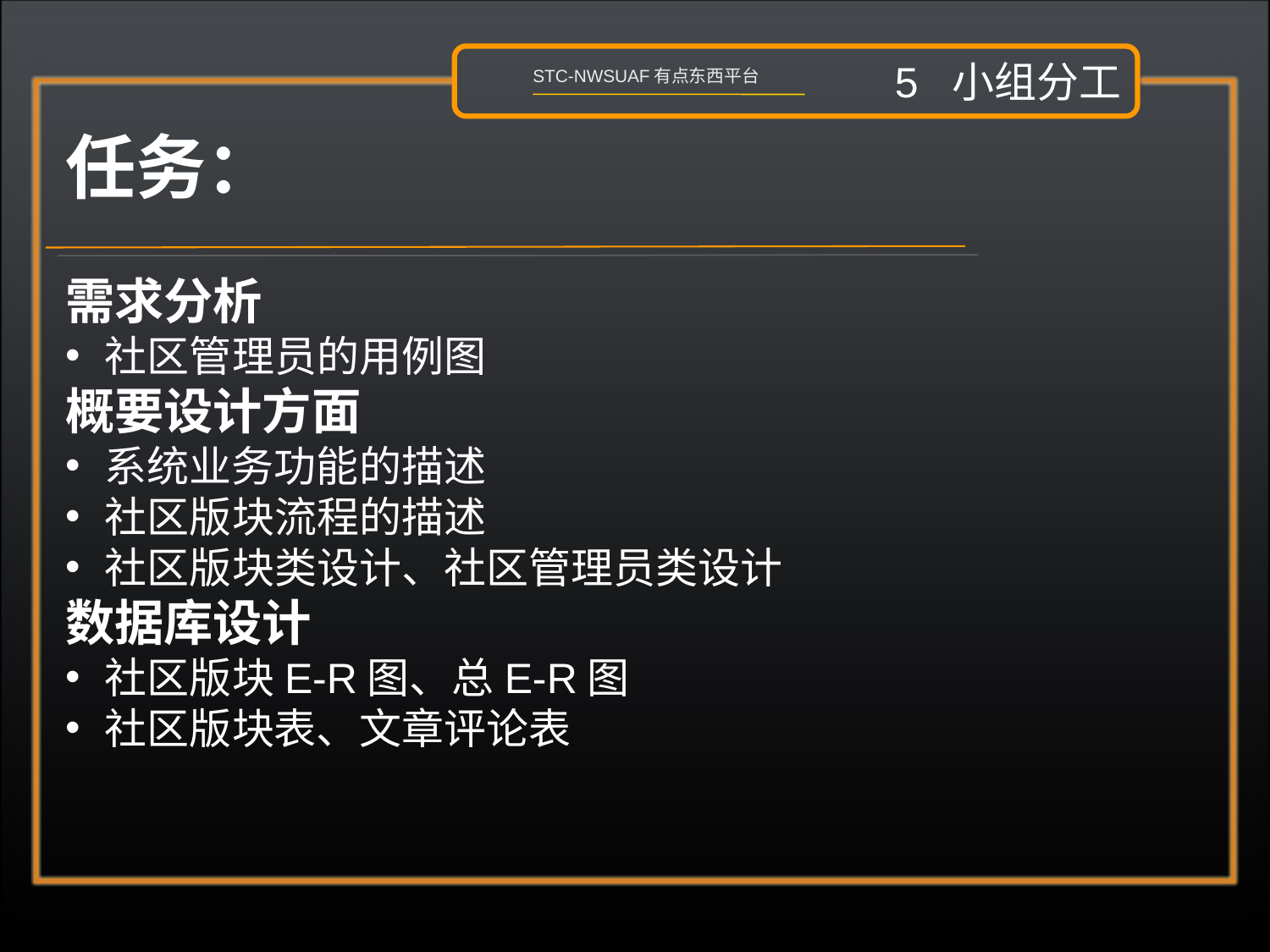

5  小组分工
STC-NWSUAF有点东西平台

任务：
需求分析
社区管理员的用例图
概要设计方面
系统业务功能的描述
社区版块流程的描述
社区版块类设计、社区管理员类设计
数据库设计
社区版块E-R图、总E-R图
社区版块表、文章评论表